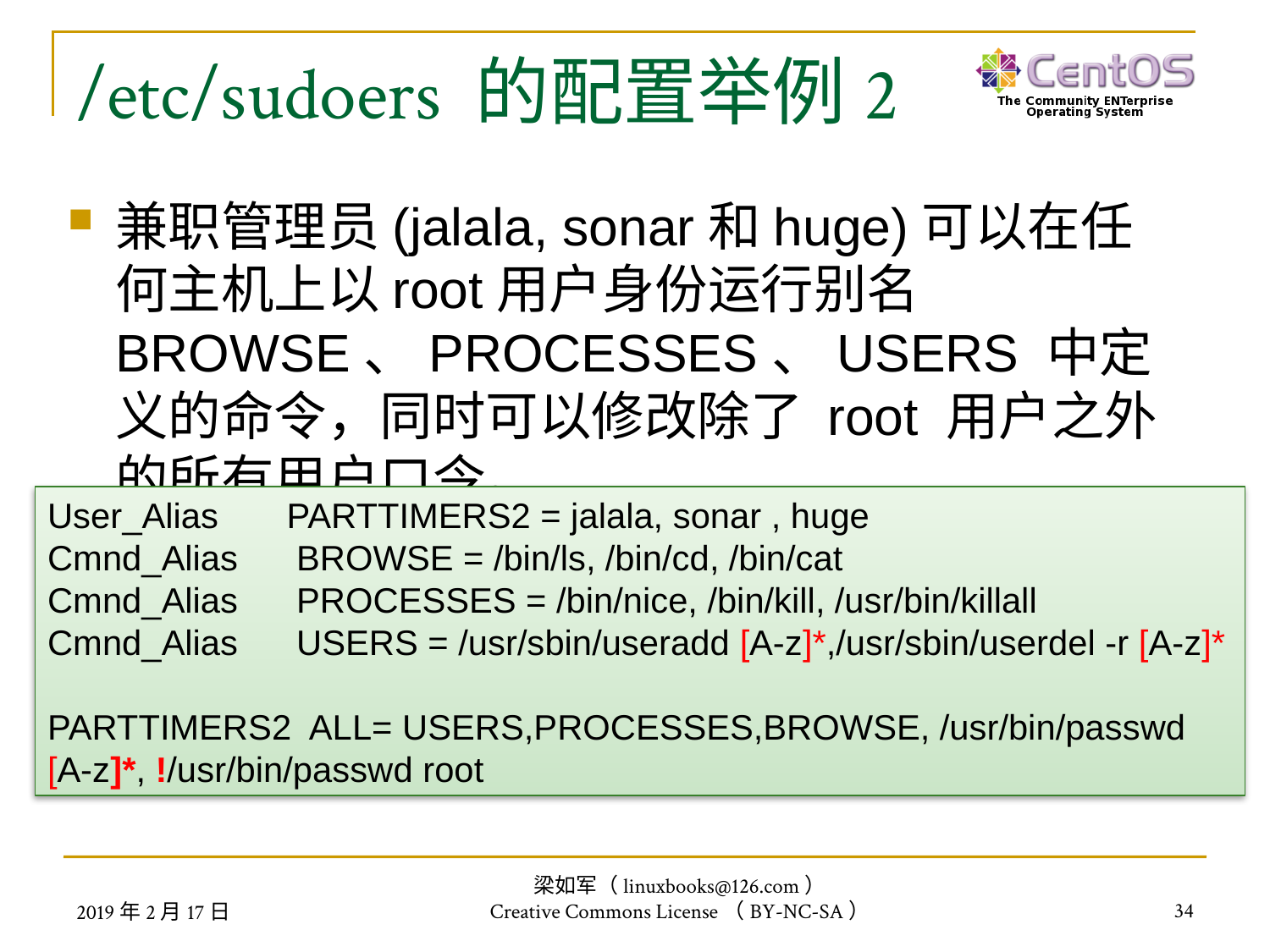

# /etc/sudoers 的配置举例2
兼职管理员(jalala, sonar和huge)可以在任何主机上以root用户身份运行别名 BROWSE、PROCESSES、USERS 中定义的命令，同时可以修改除了 root 用户之外的所有用户口令。
User_Alias       PARTTIMERS2 = jalala, sonar , huge
Cmnd_Alias      BROWSE = /bin/ls, /bin/cd, /bin/cat
Cmnd_Alias      PROCESSES = /bin/nice, /bin/kill, /usr/bin/killall
Cmnd_Alias      USERS = /usr/sbin/useradd [A-z]*,/usr/sbin/userdel -r [A-z]*

PARTTIMERS2  ALL= USERS,PROCESSES,BROWSE, /usr/bin/passwd [A-z]*, !/usr/bin/passwd root
梁如军（linuxbooks@126.com）
Creative Commons License（BY-NC-SA）
2019年2月17日
34